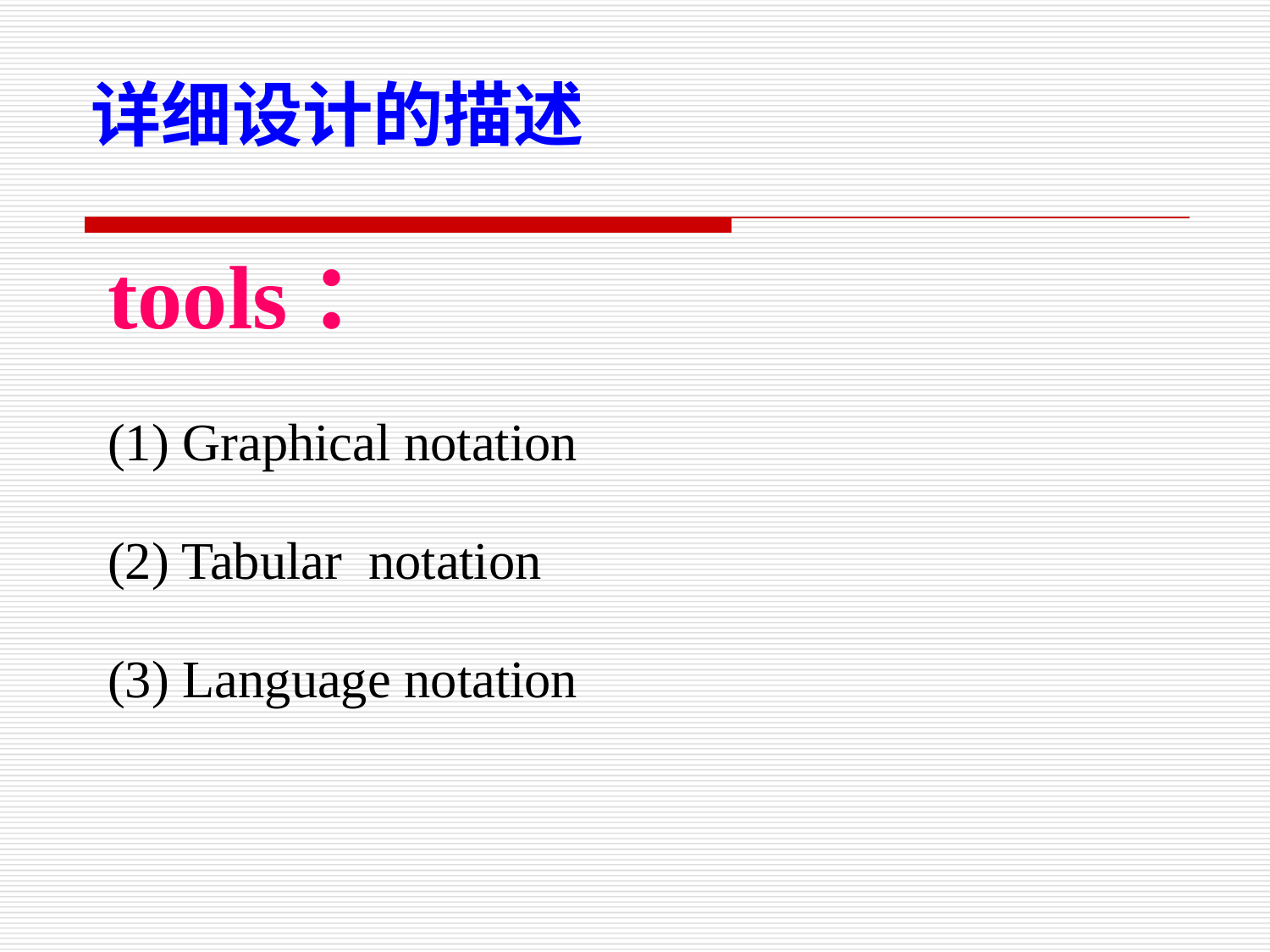

详细设计的描述
tools：
(1) Graphical notation
(2) Tabular  notation
(3) Language notation